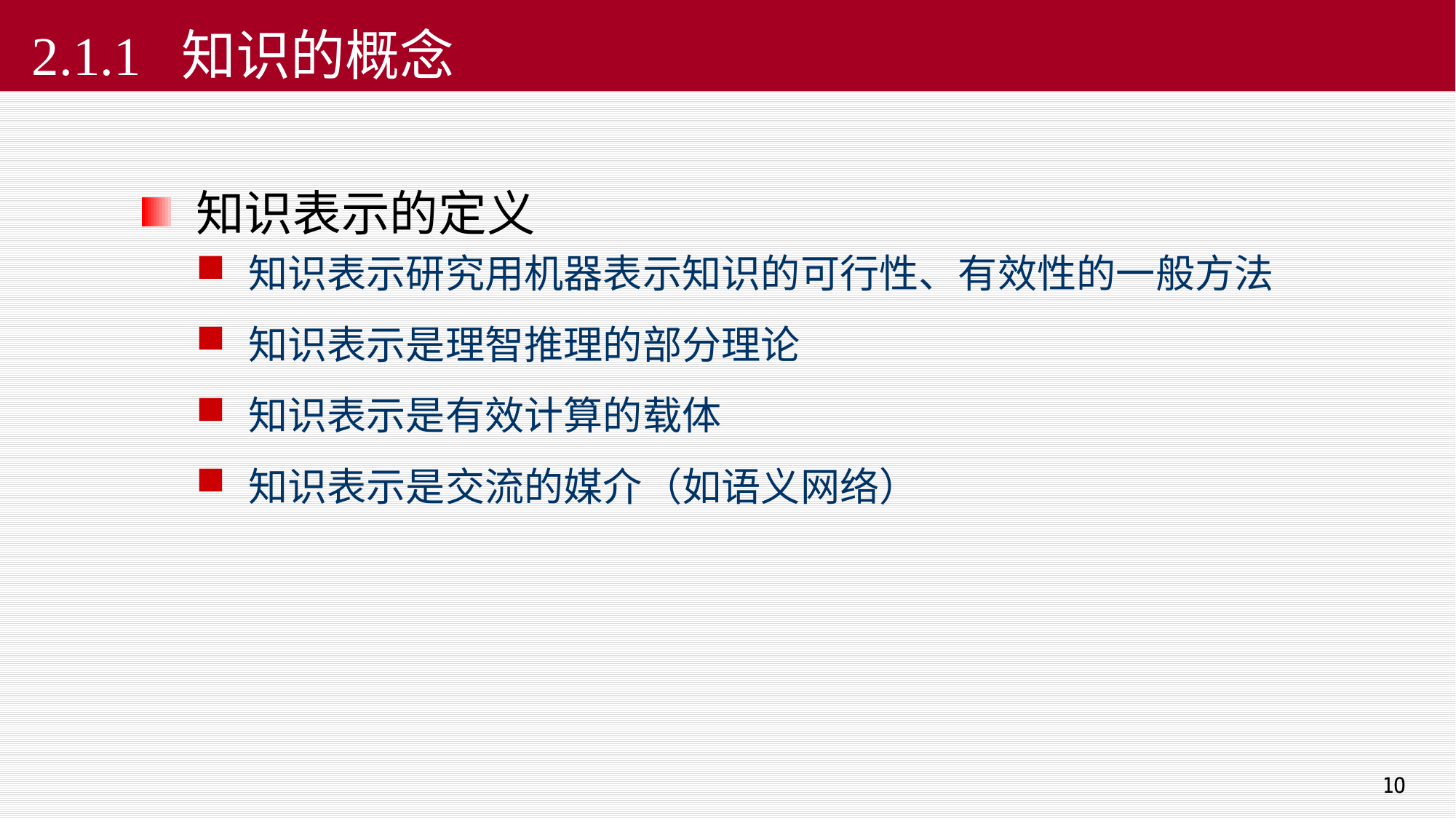

10
# 2.1.1  知识的概念
知识表示的定义
知识表示研究用机器表示知识的可行性、有效性的一般方法
知识表示是理智推理的部分理论
知识表示是有效计算的载体
知识表示是交流的媒介（如语义网络）
2018/9/8